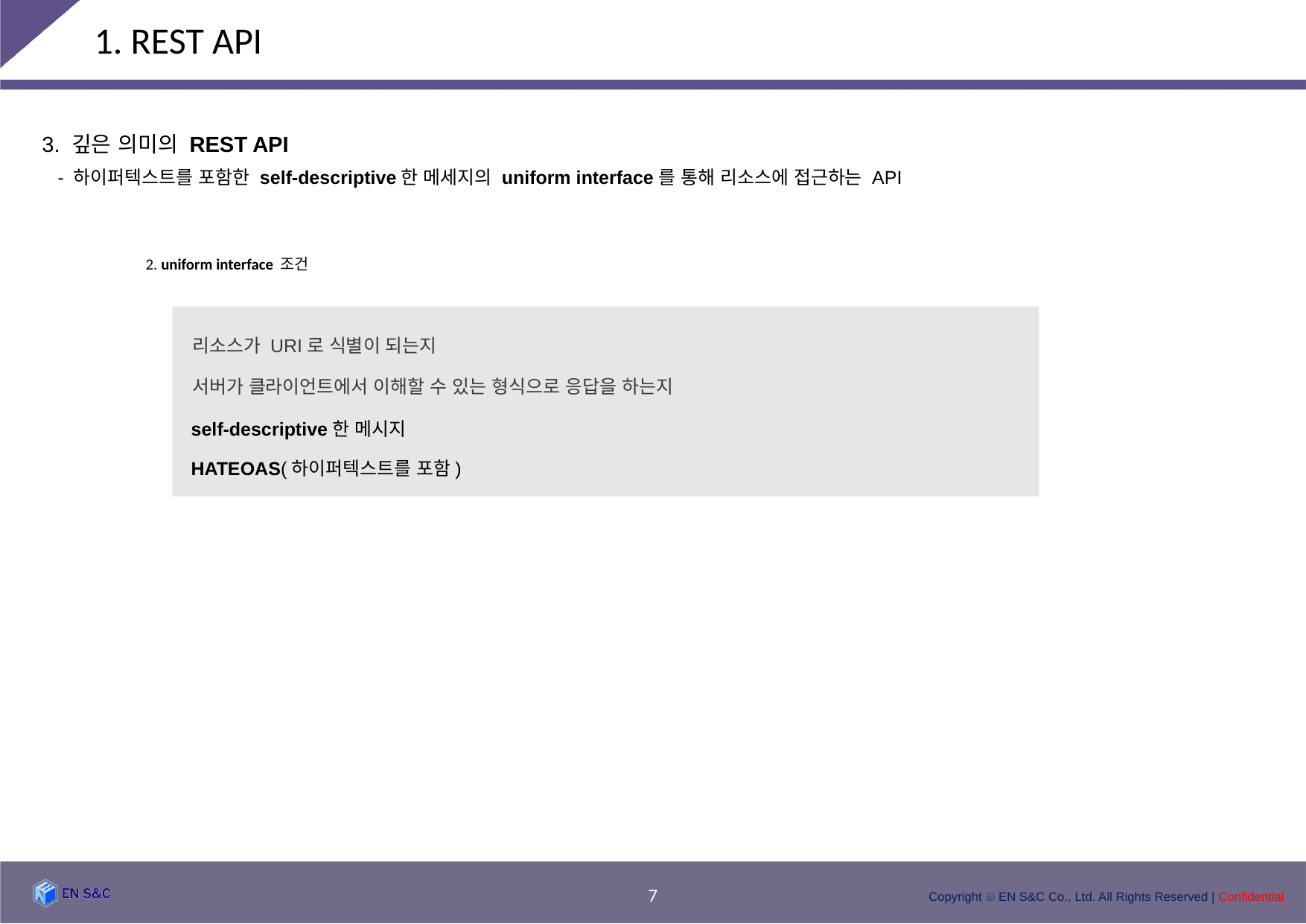

1. REST API
3. 깊은 의미의 REST API
- 하이퍼텍스트를 포함한 self-descriptive한 메세지의 uniform interface를 통해 리소스에 접근하는 API
2. uniform interface 조건

리소스가 URI로 식별이 되는지
서버가 클라이언트에서 이해할 수 있는 형식으로 응답을 하는지
self-descriptive한 메시지
HATEOAS(하이퍼텍스트를 포함)
7